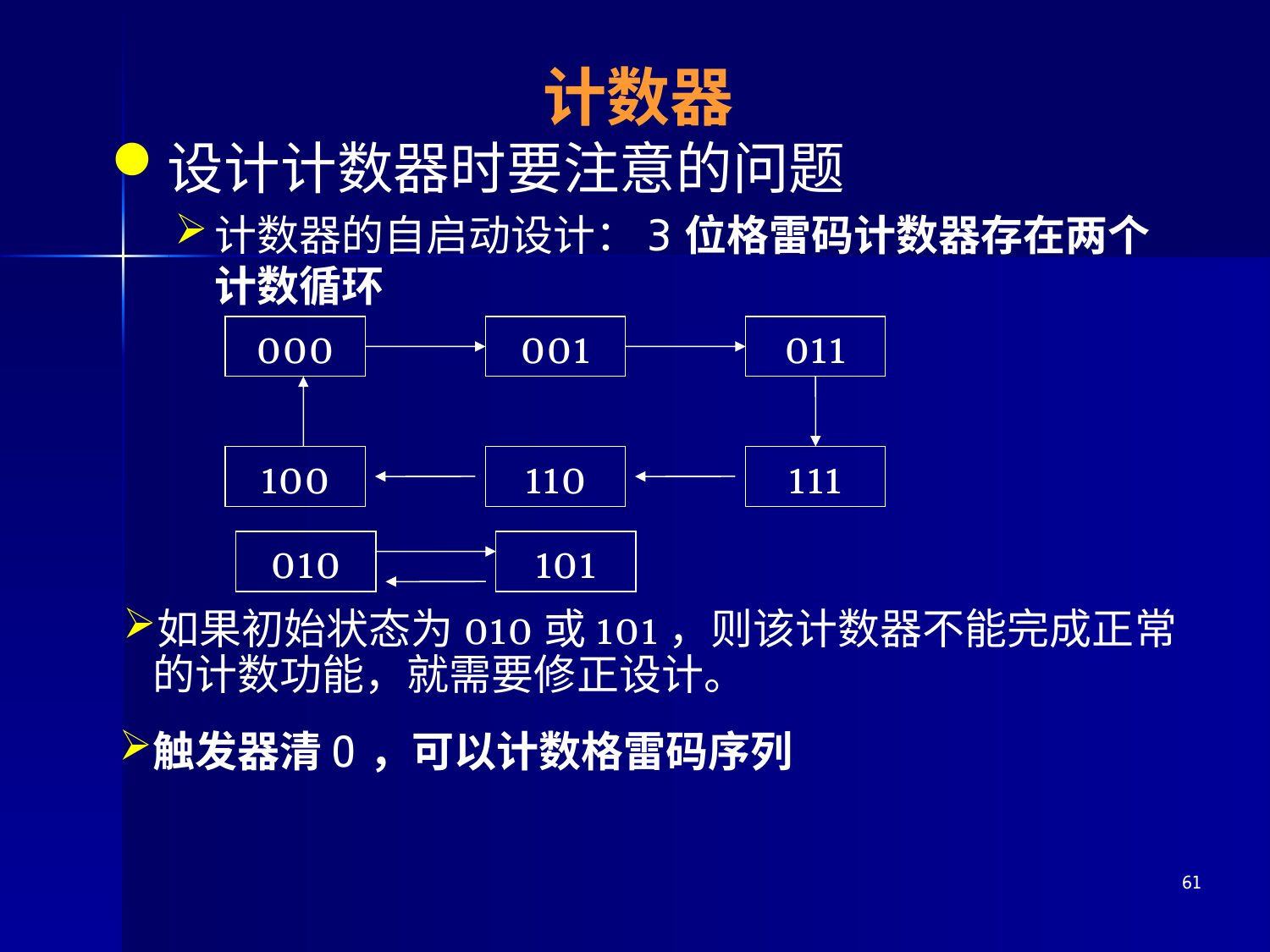

# 计数器
设计计数器时要注意的问题
计数器的自启动设计：3位格雷码计数器存在两个计数循环

000
001
011

100
110
111

010
101

如果初始状态为010或101，则该计数器不能完成正常的计数功能，就需要修正设计。
触发器清0，可以计数格雷码序列
61